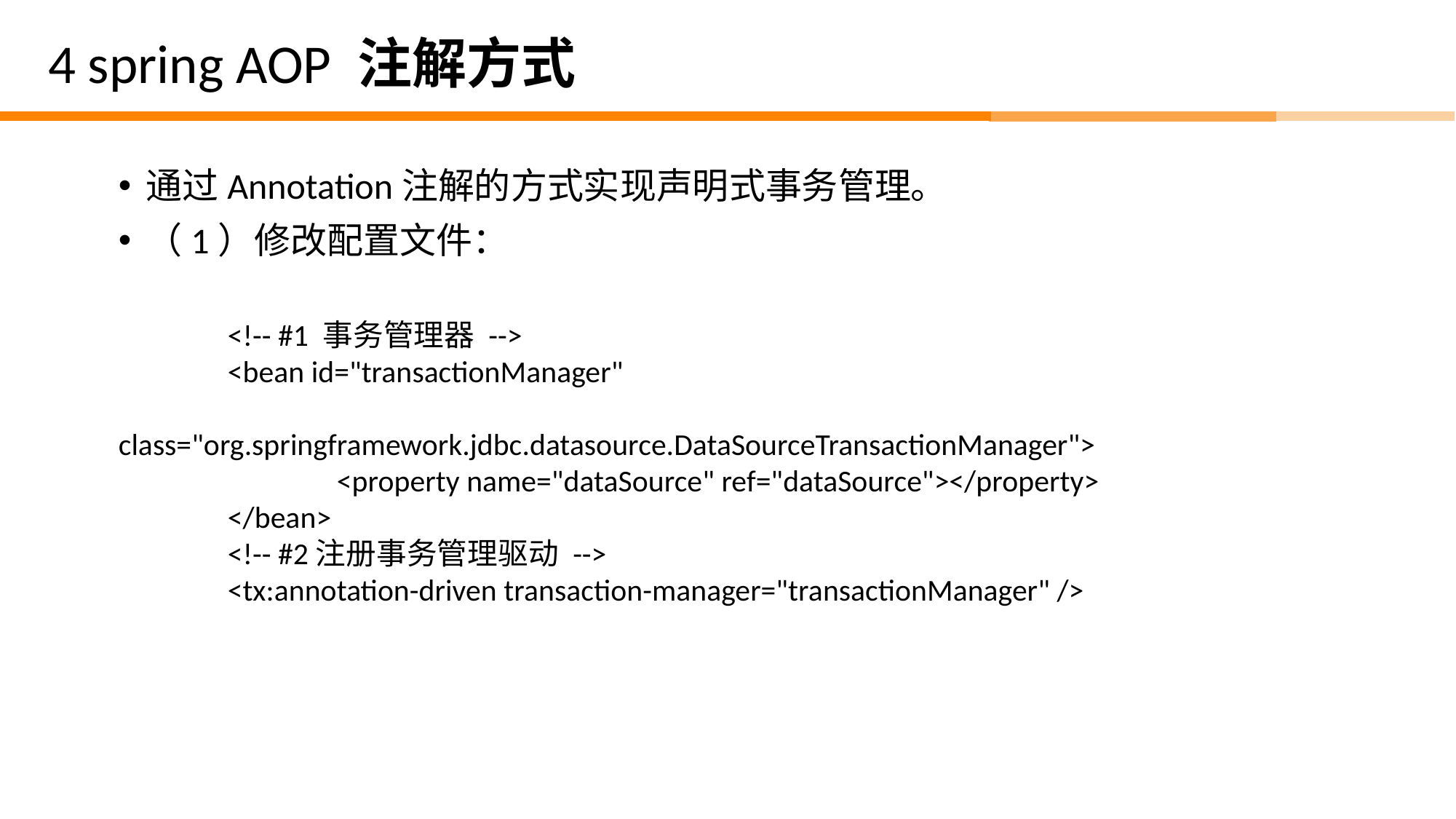

# 4 spring AOP 注解方式
通过Annotation注解的方式实现声明式事务管理。
（1）修改配置文件：

	<!-- #1 事务管理器 -->
	<bean id="transactionManager"
		class="org.springframework.jdbc.datasource.DataSourceTransactionManager">
		<property name="dataSource" ref="dataSource"></property>
	</bean>
	<!-- #2注册事务管理驱动 -->
	<tx:annotation-driven transaction-manager="transactionManager" />